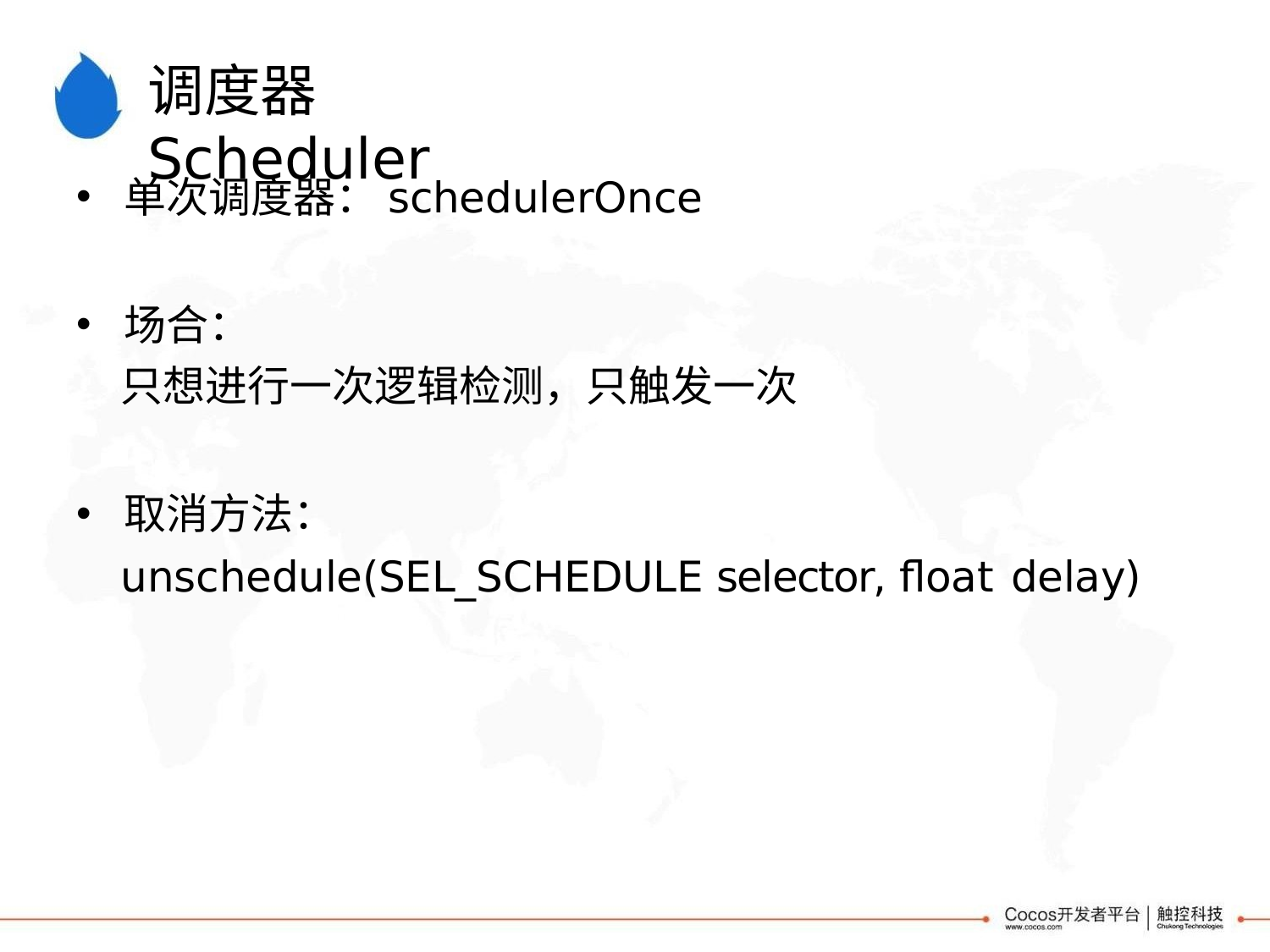

# 调度器Scheduler
单次调度器：schedulerOnce

场合：
只想进行一次逻辑检测，只触发一次

取消方法：
unschedule(SEL_SCHEDULE selector, float delay)